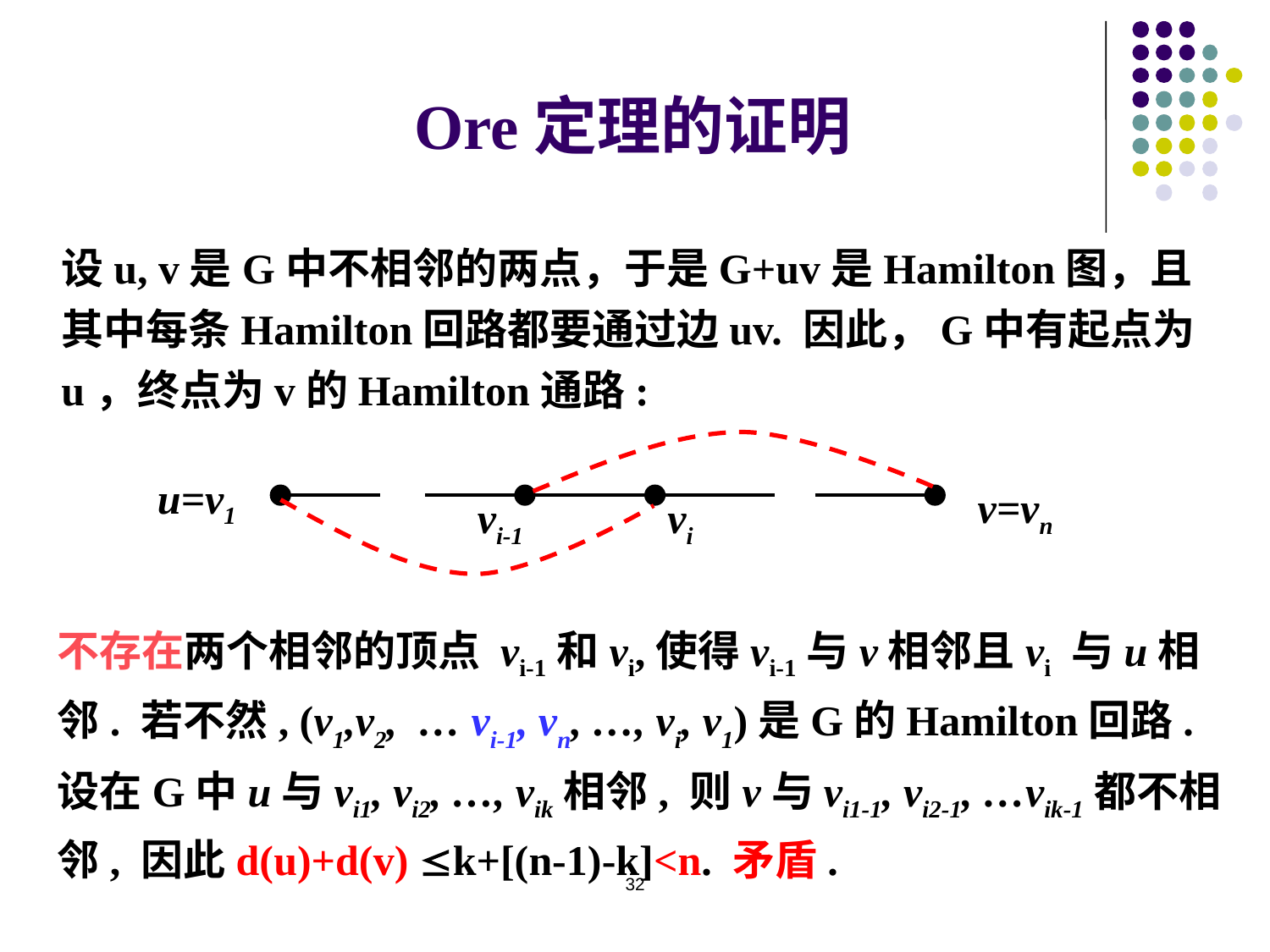

# Ore定理的证明
设u, v是G中不相邻的两点，于是G+uv是Hamilton图，且其中每条Hamilton回路都要通过边uv. 因此，G中有起点为u，终点为v的Hamilton通路:

u=v1

v=vn

vi-1
vi
不存在两个相邻的顶点 vi-1和vi,使得vi-1与v相邻且vi 与u相邻. 若不然, (v1,v2,  … vi-1, vn, …, vi, v1)是G的Hamilton回路. 设在G中u与vi1, vi2, …, vik相邻, 则v与vi1-1, vi2-1, …vik-1都不相邻, 因此d(u)+d(v) ≤k+[(n-1)-k]<n. 矛盾.
32